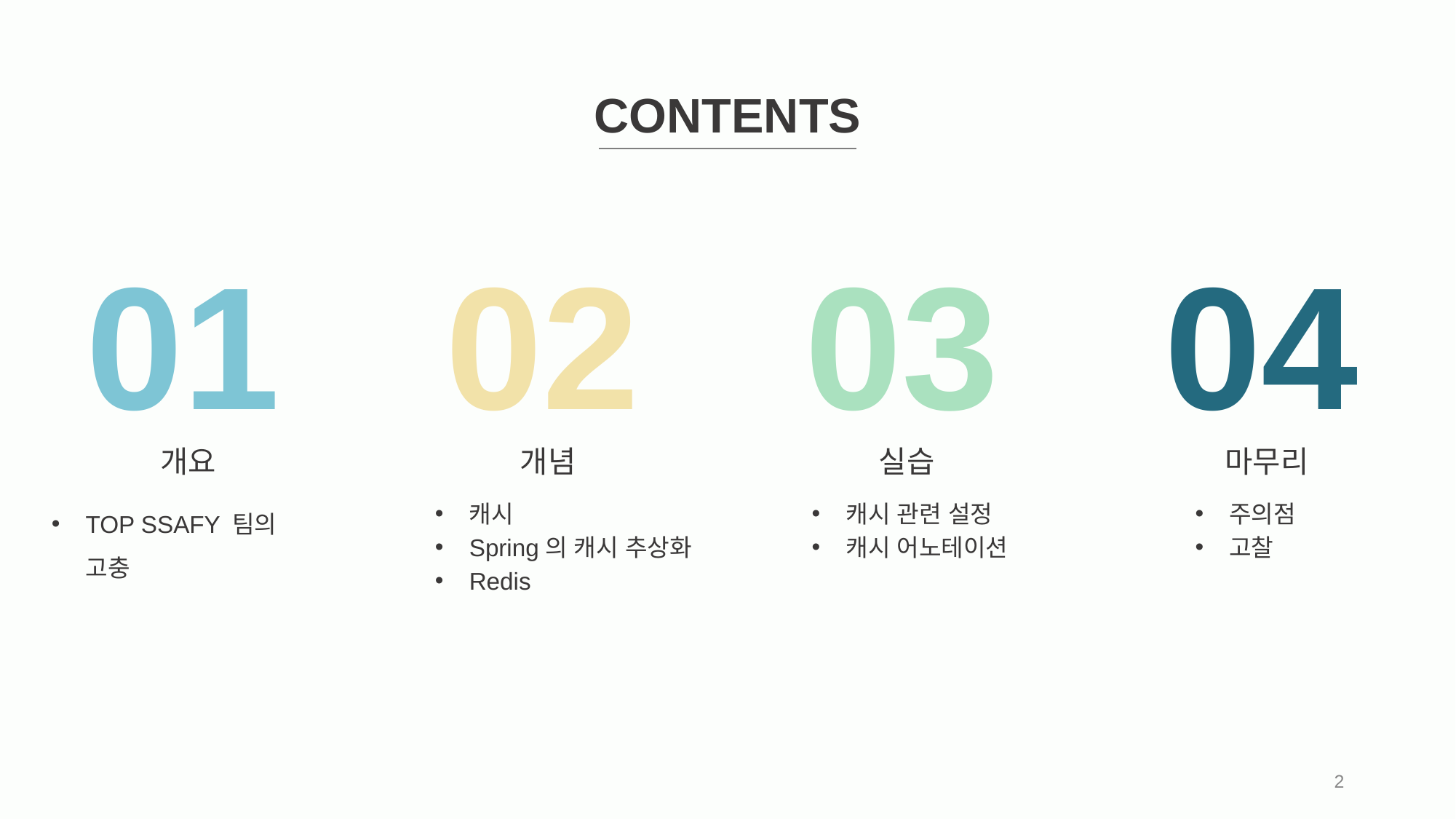

CONTENTS
01
02
03
04
개요
개념
실습
마무리
캐시 관련 설정
캐시 어노테이션
TOP SSAFY 팀의 고충
캐시
Spring의 캐시 추상화
Redis

주의점
고찰
2